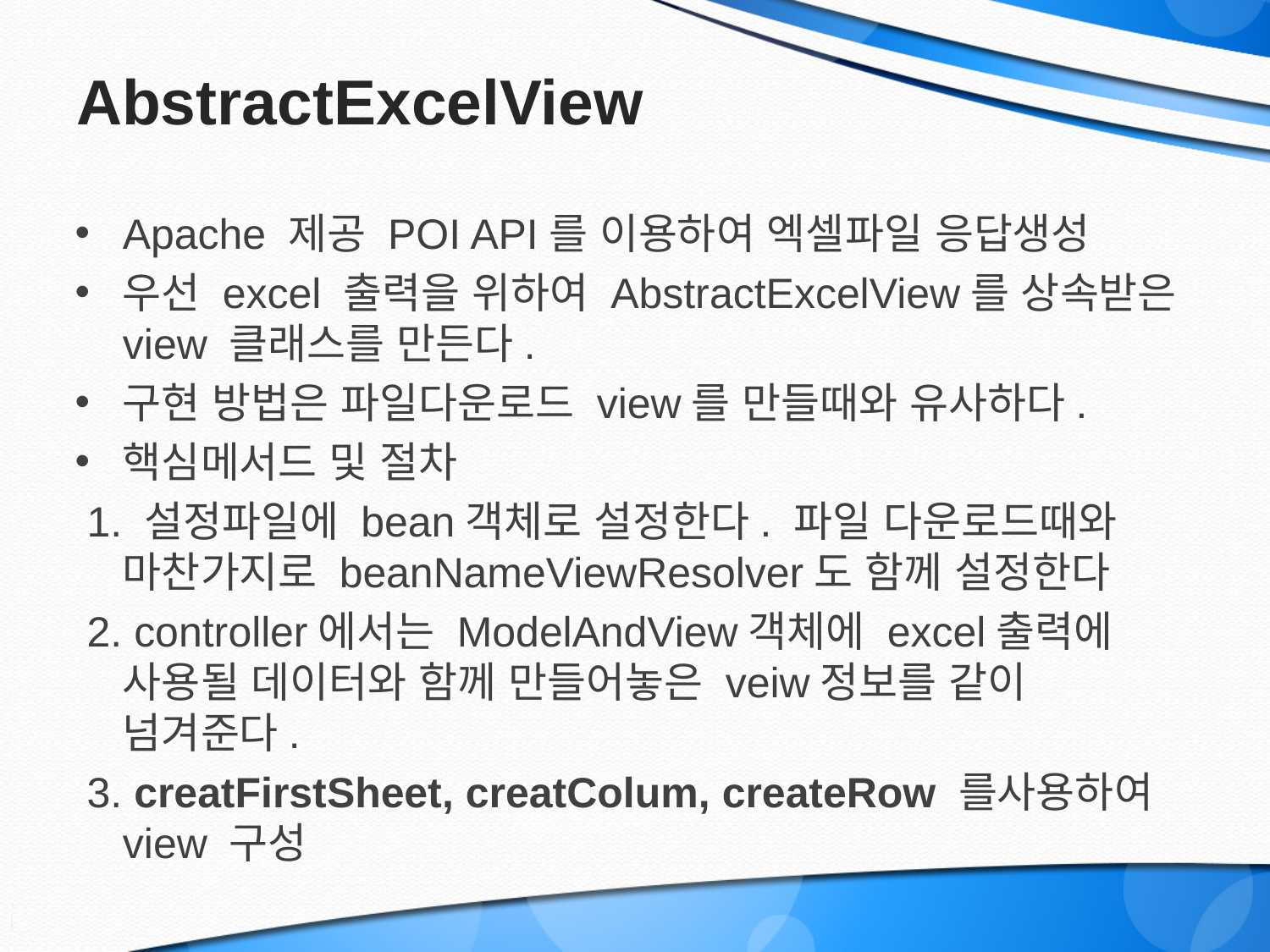

# AbstractExcelView
Apache 제공 POI API를 이용하여 엑셀파일 응답생성
우선 excel 출력을 위하여 AbstractExcelView를 상속받은 view 클래스를 만든다.
구현 방법은 파일다운로드 view를 만들때와 유사하다.
핵심메서드 및 절차
 1. 설정파일에 bean객체로 설정한다. 파일 다운로드때와 마찬가지로 beanNameViewResolver도 함께 설정한다
 2. controller에서는 ModelAndView객체에 excel출력에 사용될 데이터와 함께 만들어놓은 veiw정보를 같이 넘겨준다.
 3. creatFirstSheet, creatColum, createRow 를사용하여 view 구성